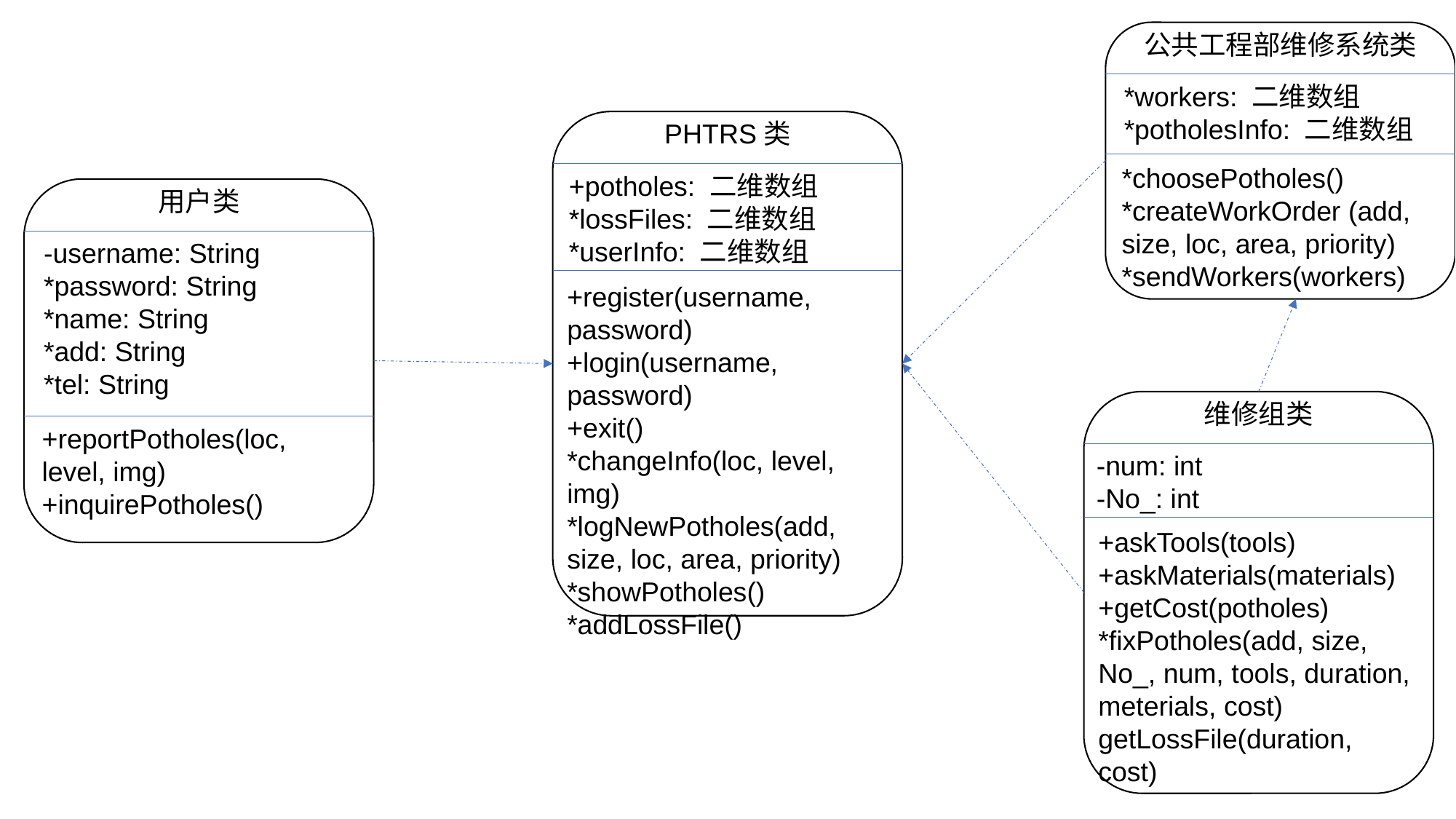

公共工程部维修系统类
*workers: 二维数组
*potholesInfo: 二维数组

PHTRS类
*choosePotholes()
*createWorkOrder (add, size, loc, area, priority)
*sendWorkers(workers)
+potholes: 二维数组
*lossFiles: 二维数组
*userInfo: 二维数组

用户类
-username: String
*password: String
*name: String
*add: String
*tel: String
+register(username, password)
+login(username, password)
+exit()
*changeInfo(loc, level, img)
*logNewPotholes(add, size, loc, area, priority)
*showPotholes()
*addLossFile()

维修组类
+reportPotholes(loc, level, img)
+inquirePotholes()
-num: int
-No_: int
+askTools(tools)
+askMaterials(materials)
+getCost(potholes)
*fixPotholes(add, size, No_, num, tools, duration, meterials, cost)
getLossFile(duration,  cost)